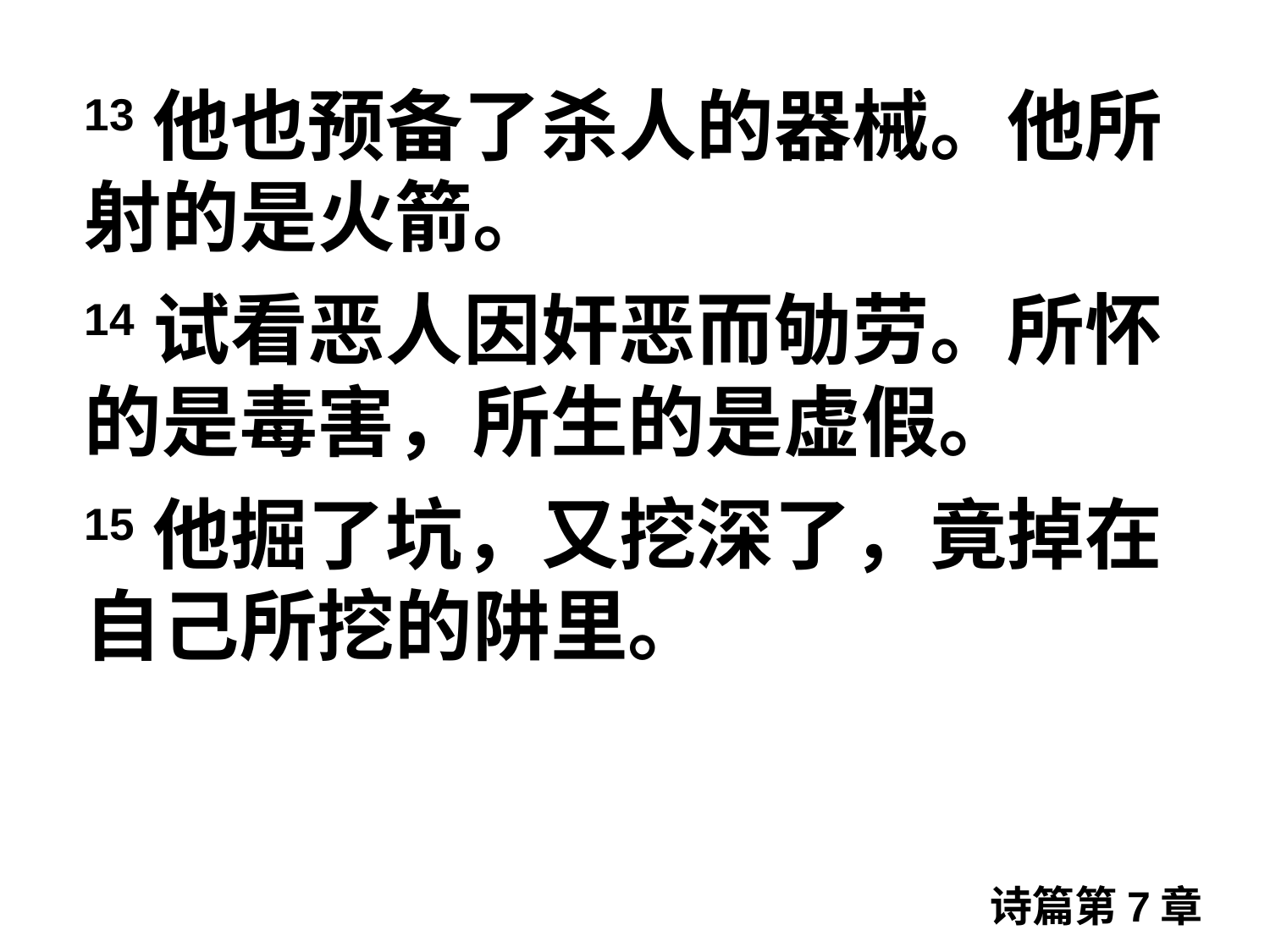

13他也预备了杀人的器械。他所射的是火箭。
14试看恶人因奸恶而劬劳。所怀的是毒害，所生的是虚假。
15他掘了坑，又挖深了，竟掉在自己所挖的阱里。
诗篇第7章